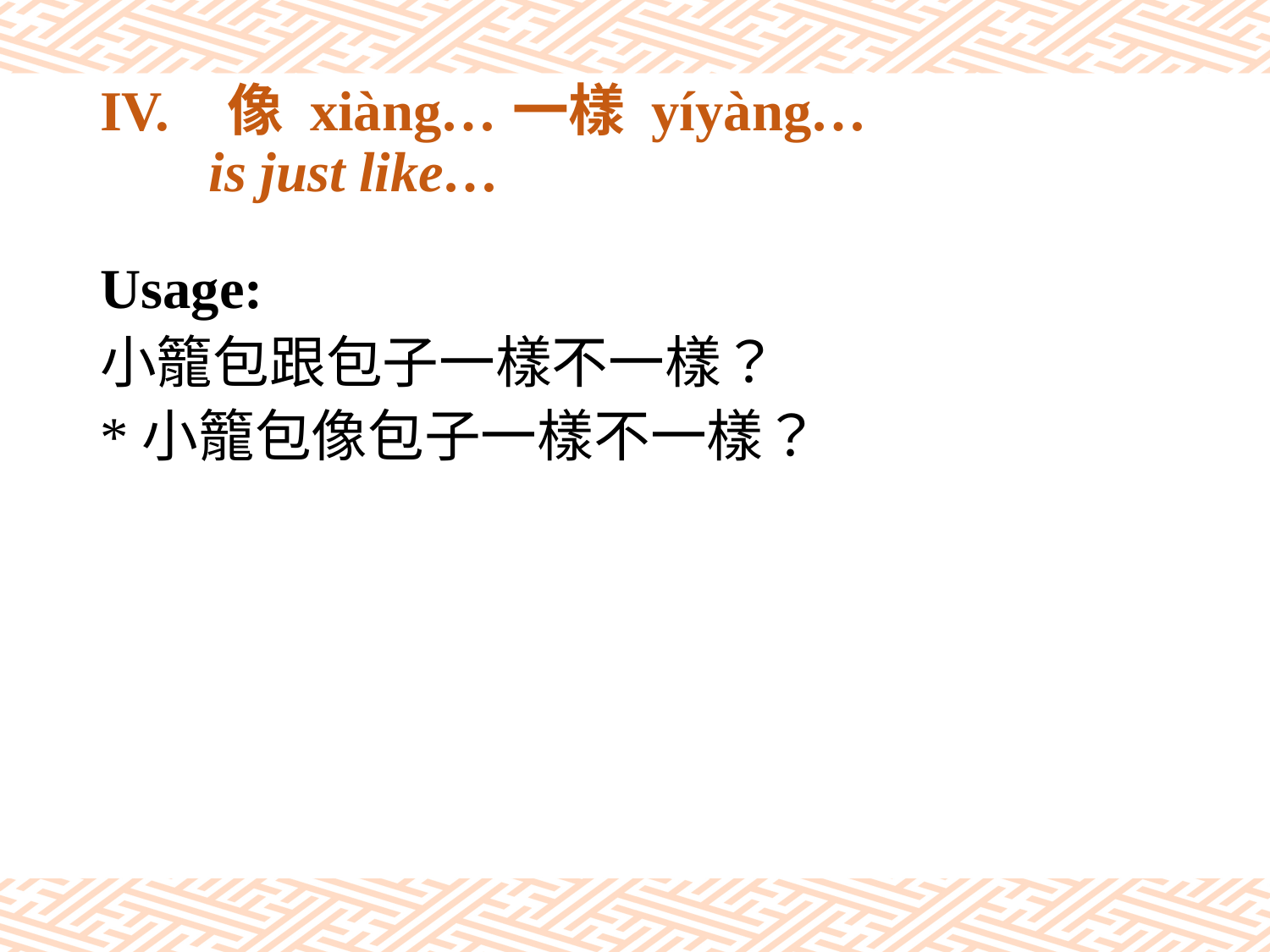

# IV.	像 xiàng…一樣 yíyàng… 　   is just like…
Usage:
小籠包跟包子一樣不一樣？
*小籠包像包子一樣不一樣？